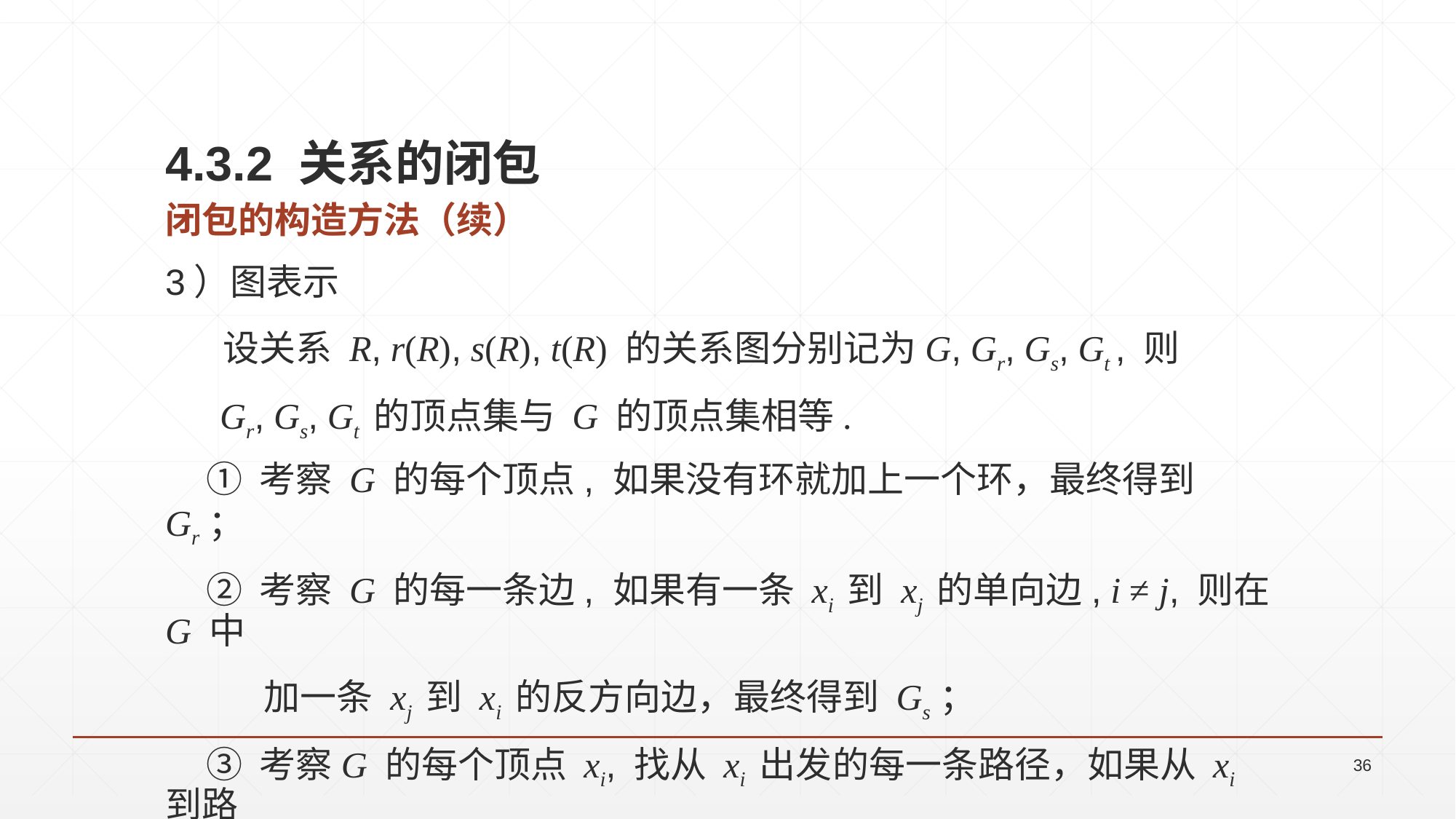

4.3.2 关系的闭包
闭包的构造方法（续）
3）图表示
      设关系 R, r(R), s(R), t(R) 的关系图分别记为G, Gr, Gs, Gt , 则
      Gr, Gs, Gt 的顶点集与 G 的顶点集相等.
     ① 考察 G 的每个顶点, 如果没有环就加上一个环，最终得到 Gr；
     ② 考察 G 的每一条边, 如果有一条 xi 到 xj 的单向边, i ≠ j, 则在 G 中
           加一条 xj 到 xi 的反方向边，最终得到 Gs；
     ③ 考察G 的每个顶点 xi, 找从 xi 出发的每一条路径，如果从 xi  到路
           径中的任何结点 xj 没有边，就加上这条边，最终得到 Gt .
36